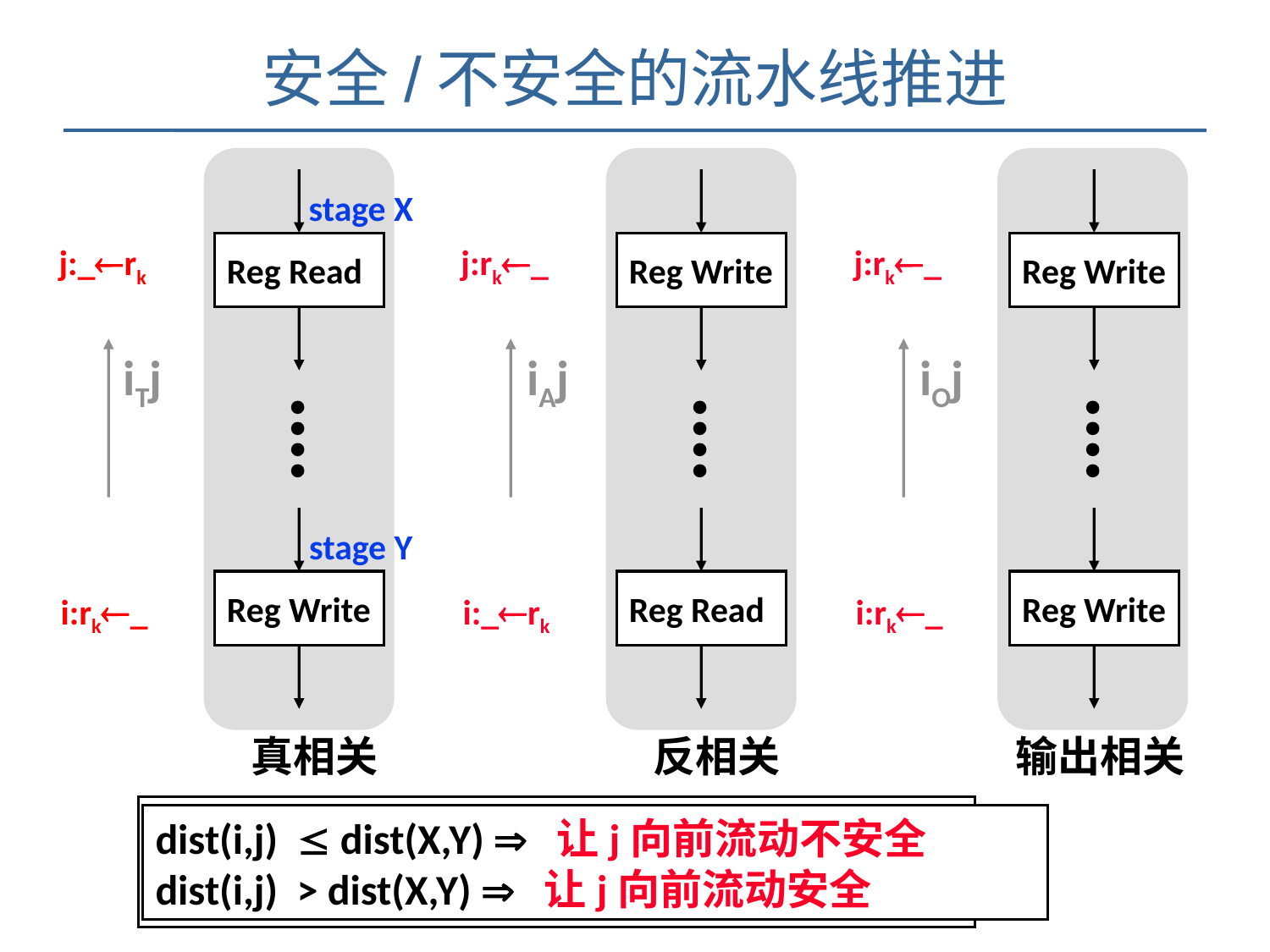

# 安全/不安全的流水线推进

Reg Write
j:rk←_

iAj

Reg Read
i:_←rk

反相关

Reg Write
j:rk←_

iOj

Reg Write
i:rk←_

输出相关

stage X
Reg Read
j:_←rk

iTj

stage Y
Reg Write
i:rk←_

真相关
dist(i,j)  ≤ dist(X,Y) ⇒  ??
dist(i,j)  > dist(X,Y) ⇒  ??
dist(i,j)  ≤ dist(X,Y) ⇒  让j向前流动不安全
dist(i,j)  > dist(X,Y) ⇒  让j向前流动安全